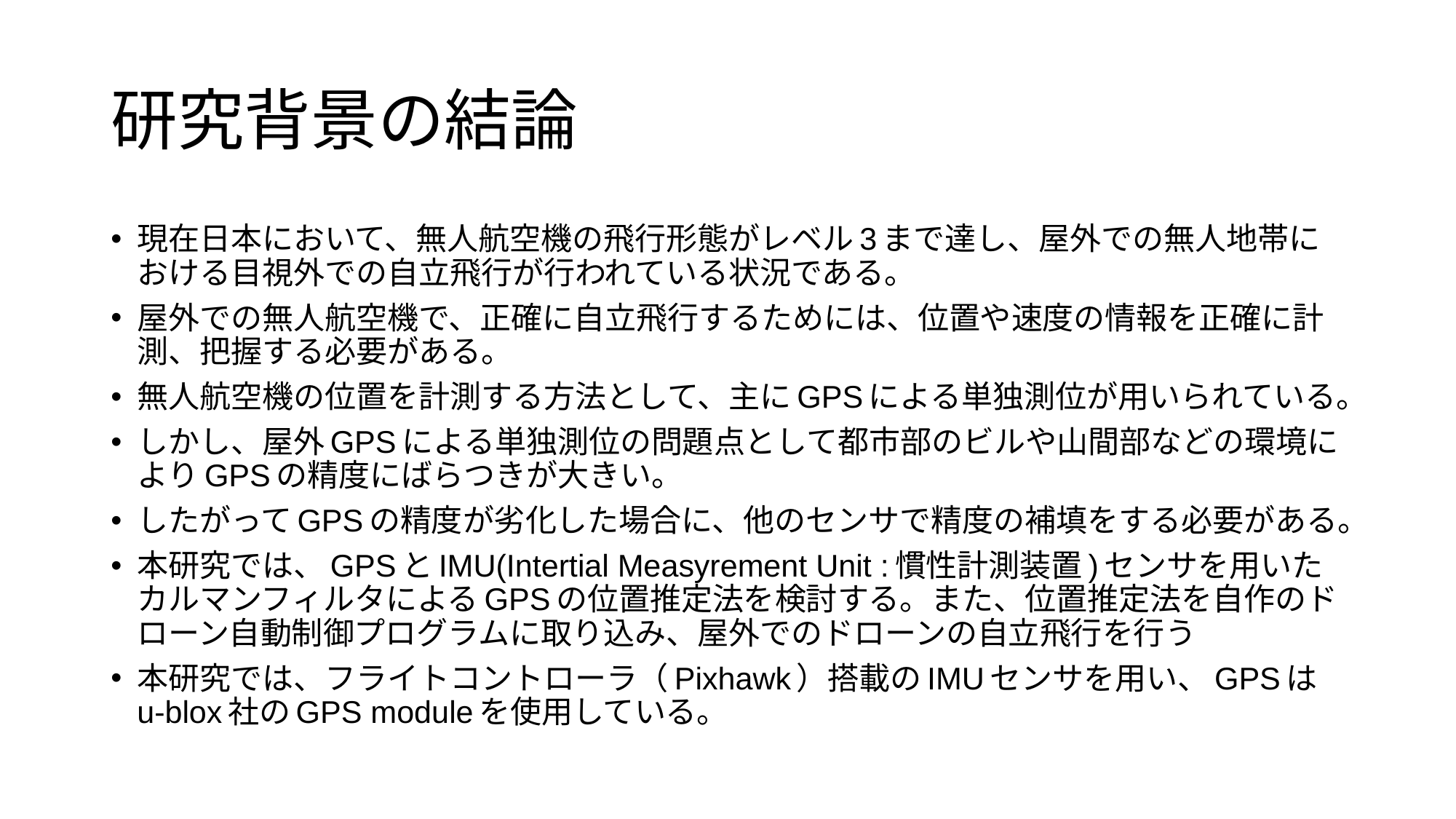

# 研究背景の結論
現在日本において、無人航空機の飛行形態がレベル3まで達し、屋外での無人地帯における目視外での自立飛行が行われている状況である。
屋外での無人航空機で、正確に自立飛行するためには、位置や速度の情報を正確に計測、把握する必要がある。
無人航空機の位置を計測する方法として、主にGPSによる単独測位が用いられている。
しかし、屋外GPSによる単独測位の問題点として都市部のビルや山間部などの環境によりGPSの精度にばらつきが大きい。
したがってGPSの精度が劣化した場合に、他のセンサで精度の補填をする必要がある。
本研究では、GPSとIMU(Intertial Measyrement Unit :慣性計測装置)センサを用いたカルマンフィルタによるGPSの位置推定法を検討する。また、位置推定法を自作のドローン自動制御プログラムに取り込み、屋外でのドローンの自立飛行を行う
本研究では、フライトコントローラ（Pixhawk）搭載のIMUセンサを用い、GPSはu-blox社のGPS moduleを使用している。